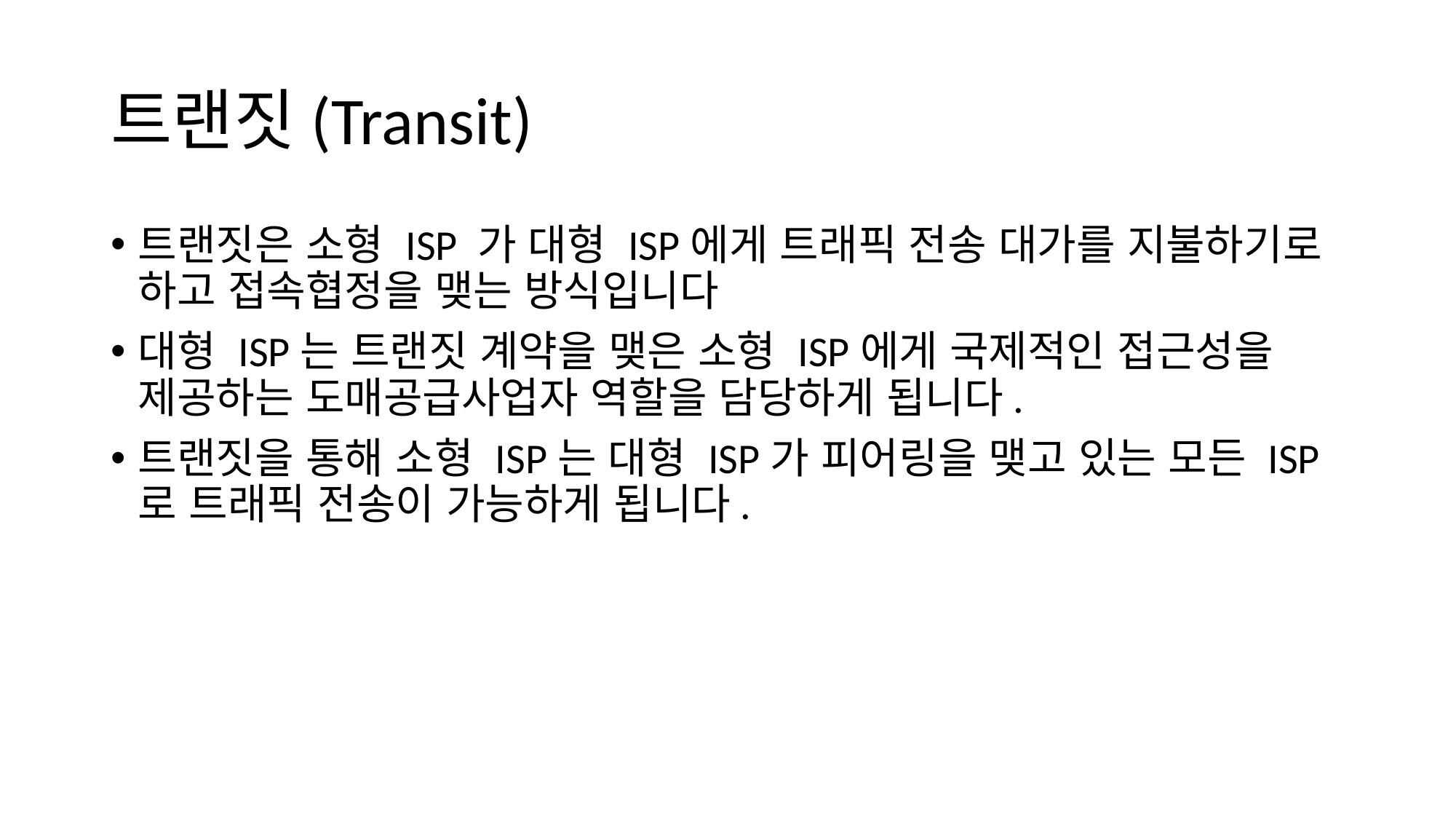

# 트랜짓(Transit)
트랜짓은 소형 ISP 가 대형 ISP에게 트래픽 전송 대가를 지불하기로 하고 접속협정을 맺는 방식입니다
대형 ISP는 트랜짓 계약을 맺은 소형 ISP에게 국제적인 접근성을 제공하는 도매공급사업자 역할을 담당하게 됩니다.
트랜짓을 통해 소형 ISP는 대형 ISP가 피어링을 맺고 있는 모든 ISP로 트래픽 전송이 가능하게 됩니다.